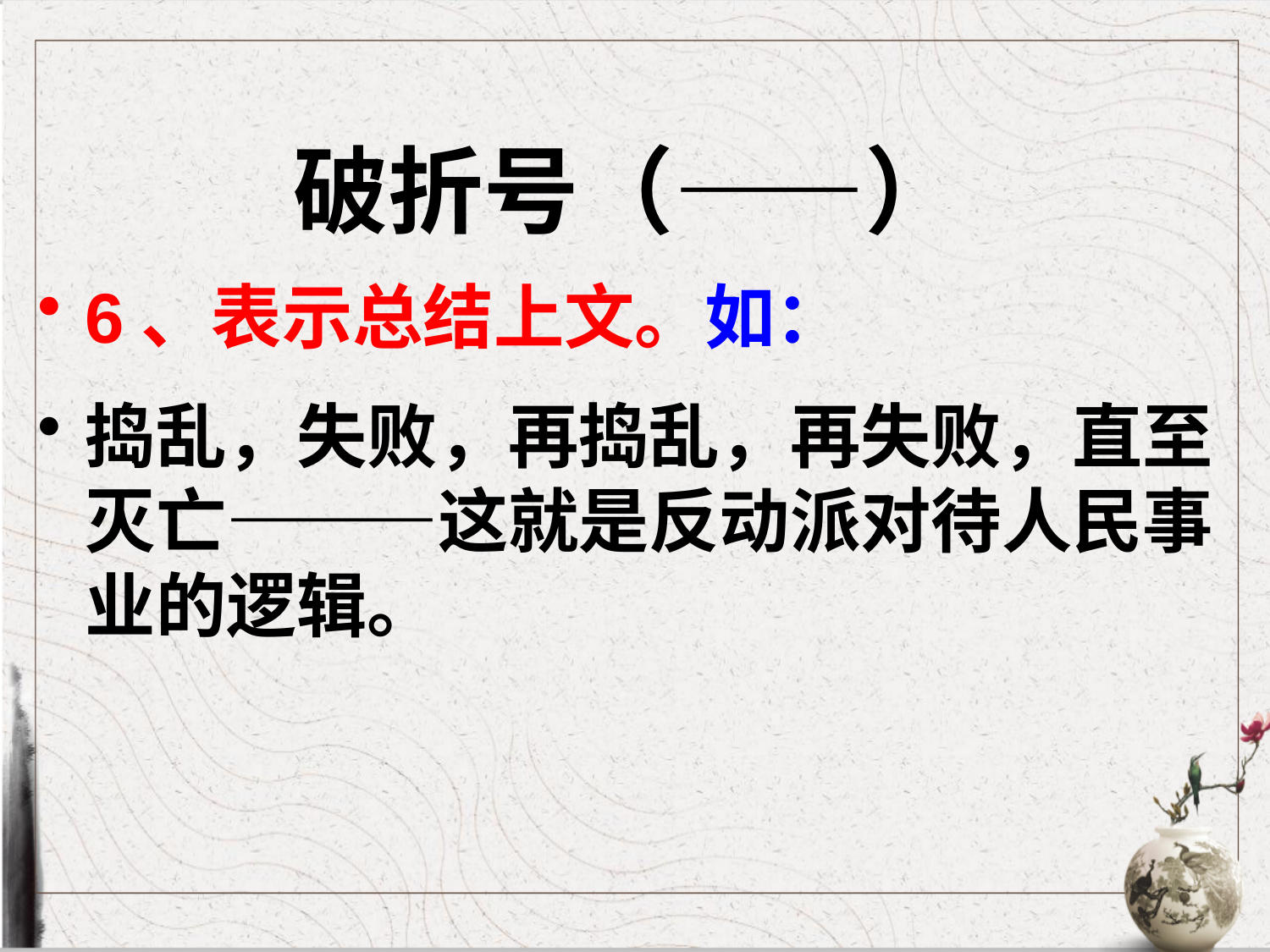

# 破折号（——）
6、表示总结上文。如：
捣乱，失败，再捣乱，再失败，直至灭亡———这就是反动派对待人民事业的逻辑。